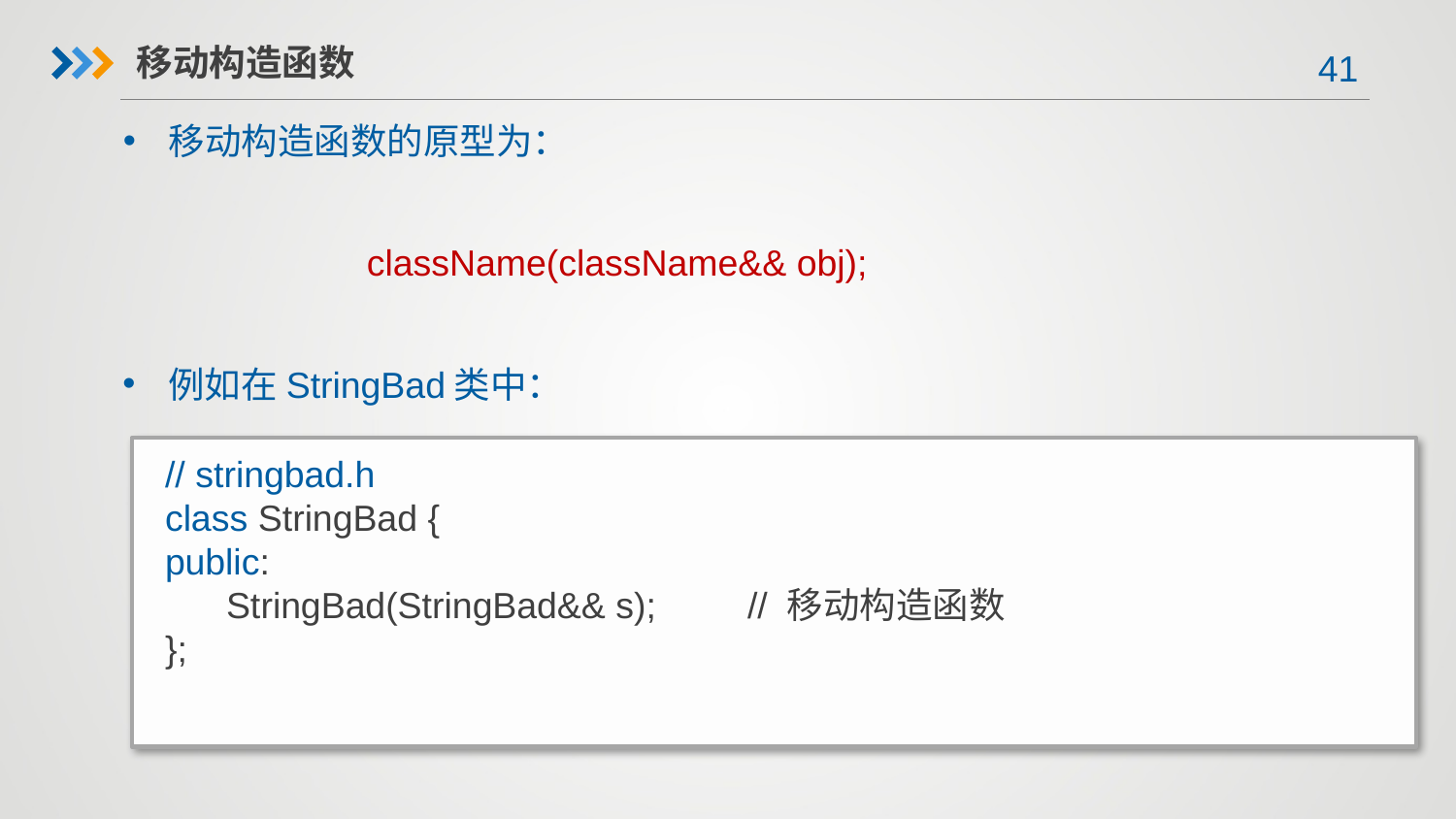

移动构造函数
移动构造函数的原型为：
className(className&& obj);
例如在StringBad类中：

// stringbad.h
class StringBad {
public:
      StringBad(StringBad&& s);	// 移动构造函数
};